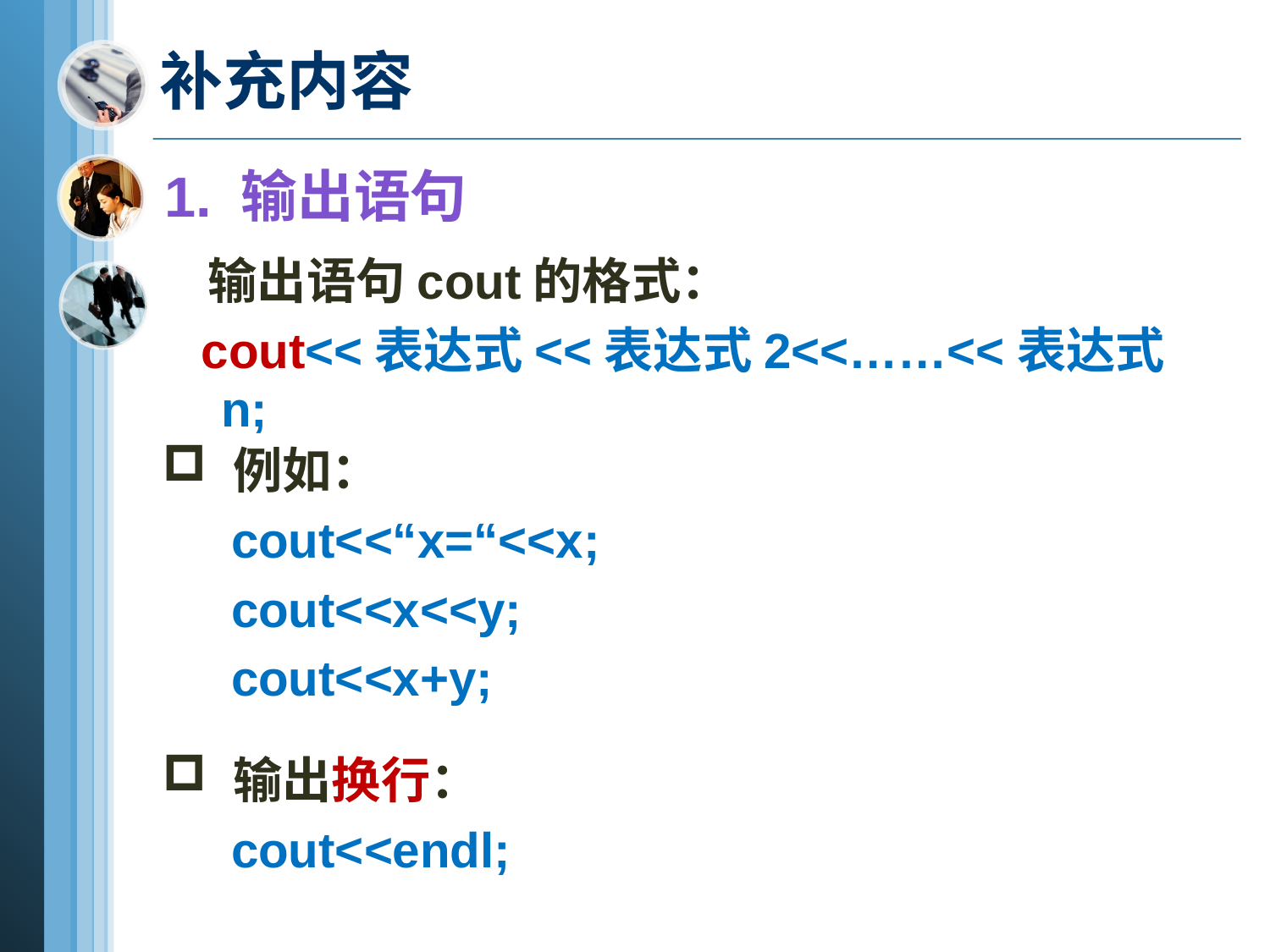

补充内容
1. 输出语句

  输出语句cout的格式：
  cout<<表达式<<表达式2<<……<<表达式n;

 例如：
     cout<<“x=“<<x;
     cout<<x<<y;
     cout<<x+y;

 输出换行：
     cout<<endl;